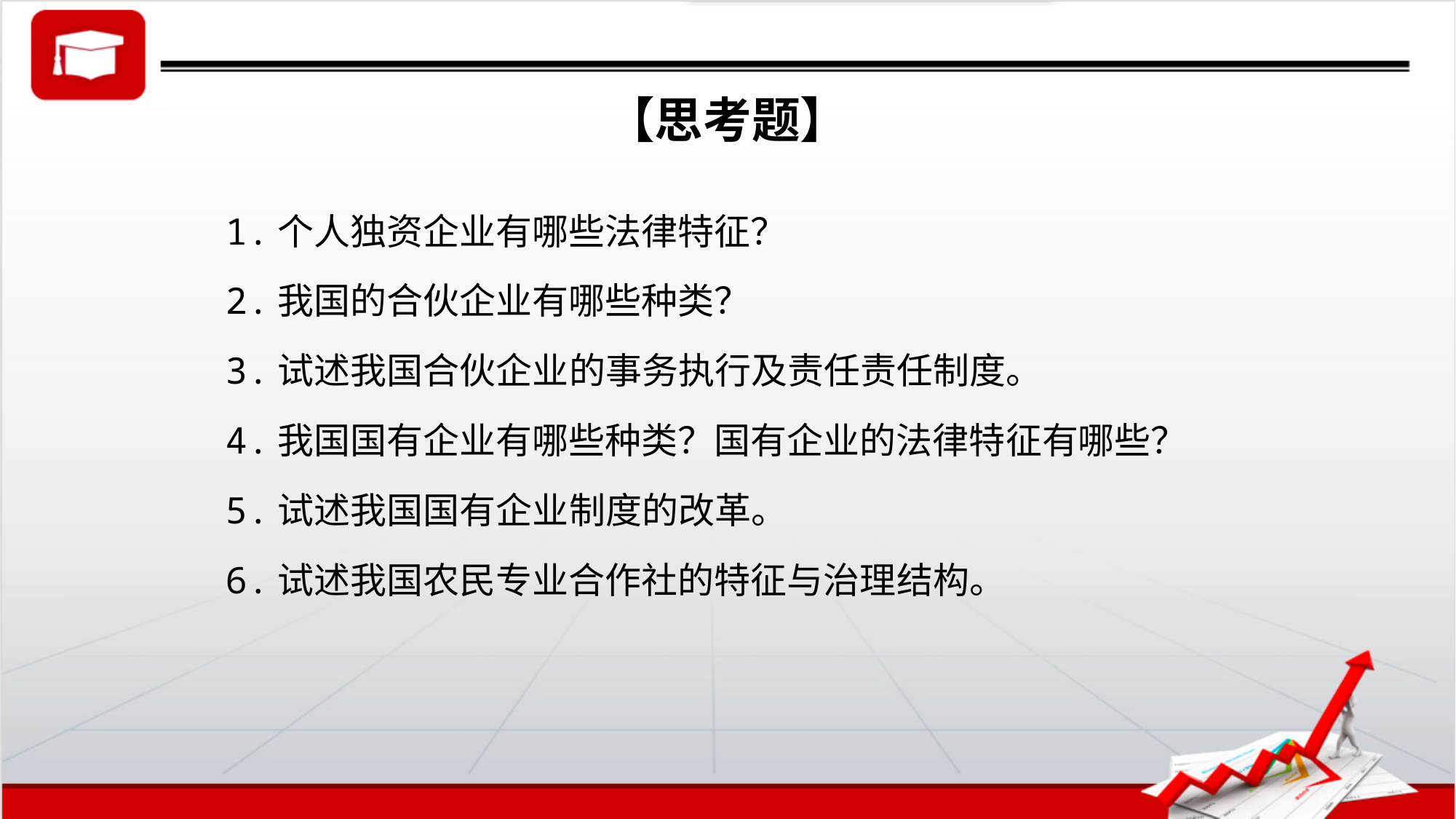

# 【思考题】
1.个人独资企业有哪些法律特征？
2.我国的合伙企业有哪些种类？
3.试述我国合伙企业的事务执行及责任责任制度。
4.我国国有企业有哪些种类？国有企业的法律特征有哪些？
5.试述我国国有企业制度的改革。
6.试述我国农民专业合作社的特征与治理结构。